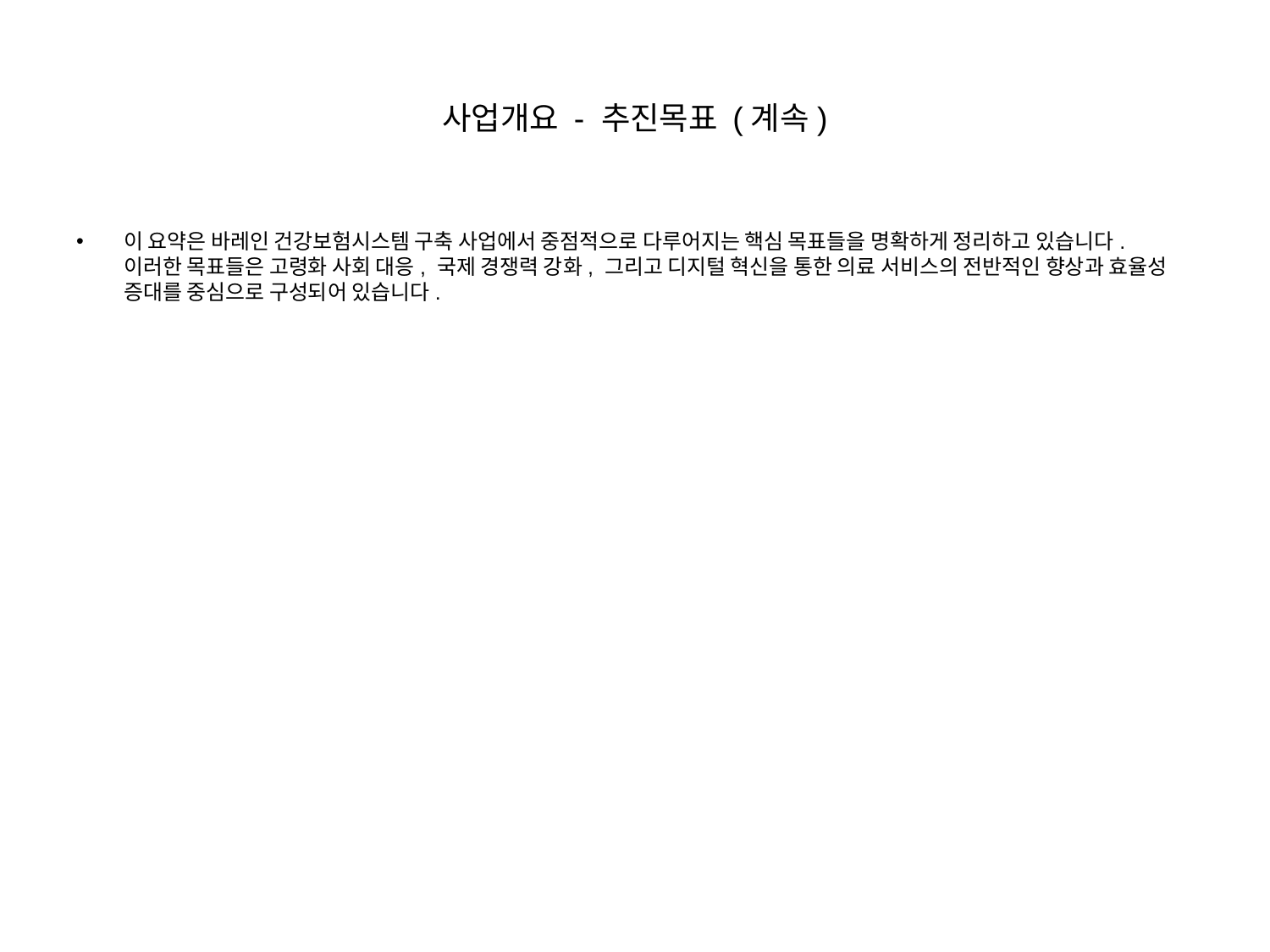

# 사업개요 - 추진목표 (계속)
이 요약은 바레인 건강보험시스템 구축 사업에서 중점적으로 다루어지는 핵심 목표들을 명확하게 정리하고 있습니다. 이러한 목표들은 고령화 사회 대응, 국제 경쟁력 강화, 그리고 디지털 혁신을 통한 의료 서비스의 전반적인 향상과 효율성 증대를 중심으로 구성되어 있습니다.